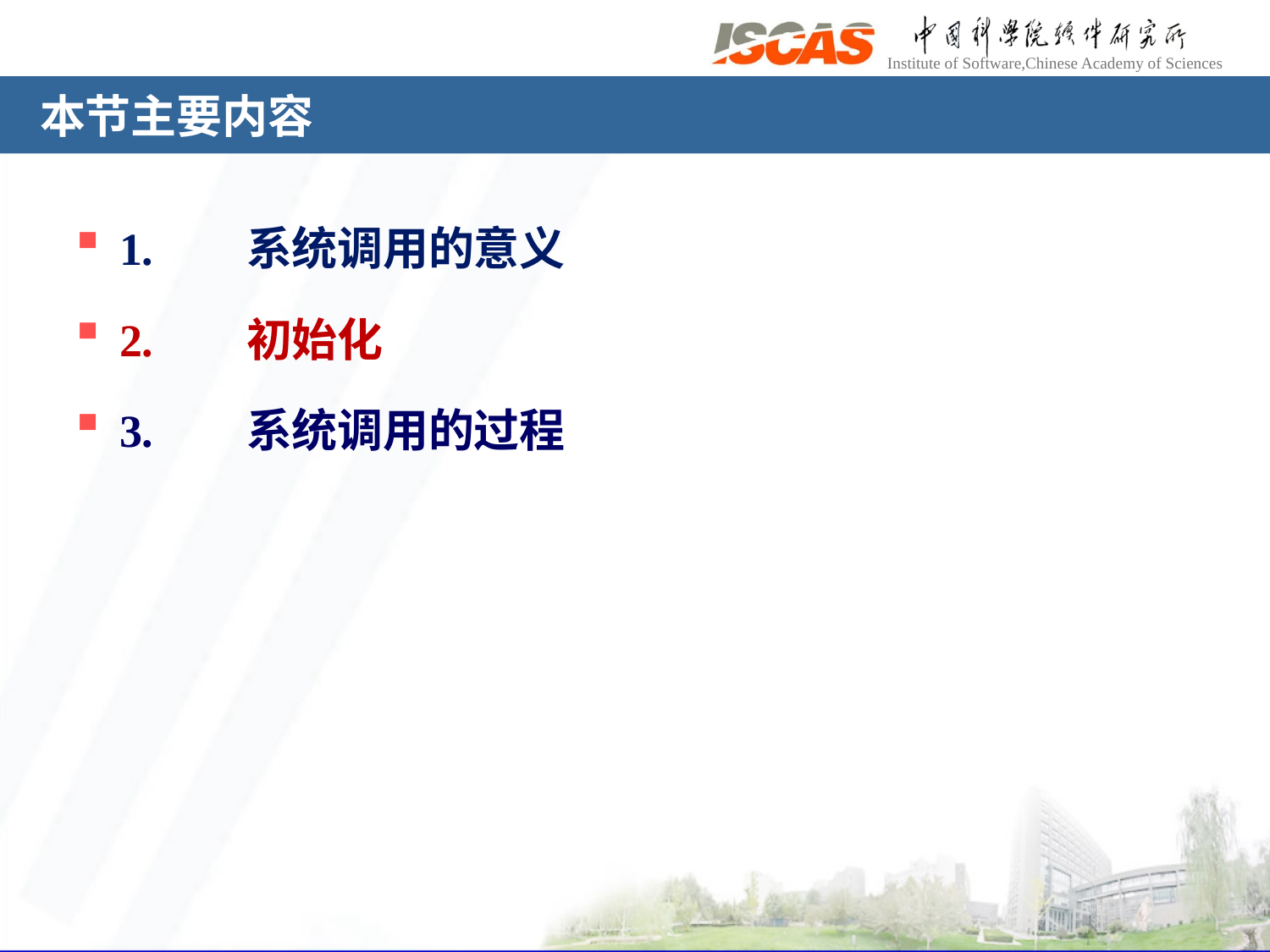

# 本节主要内容
1.	系统调用的意义
2.	初始化
3. 	系统调用的过程